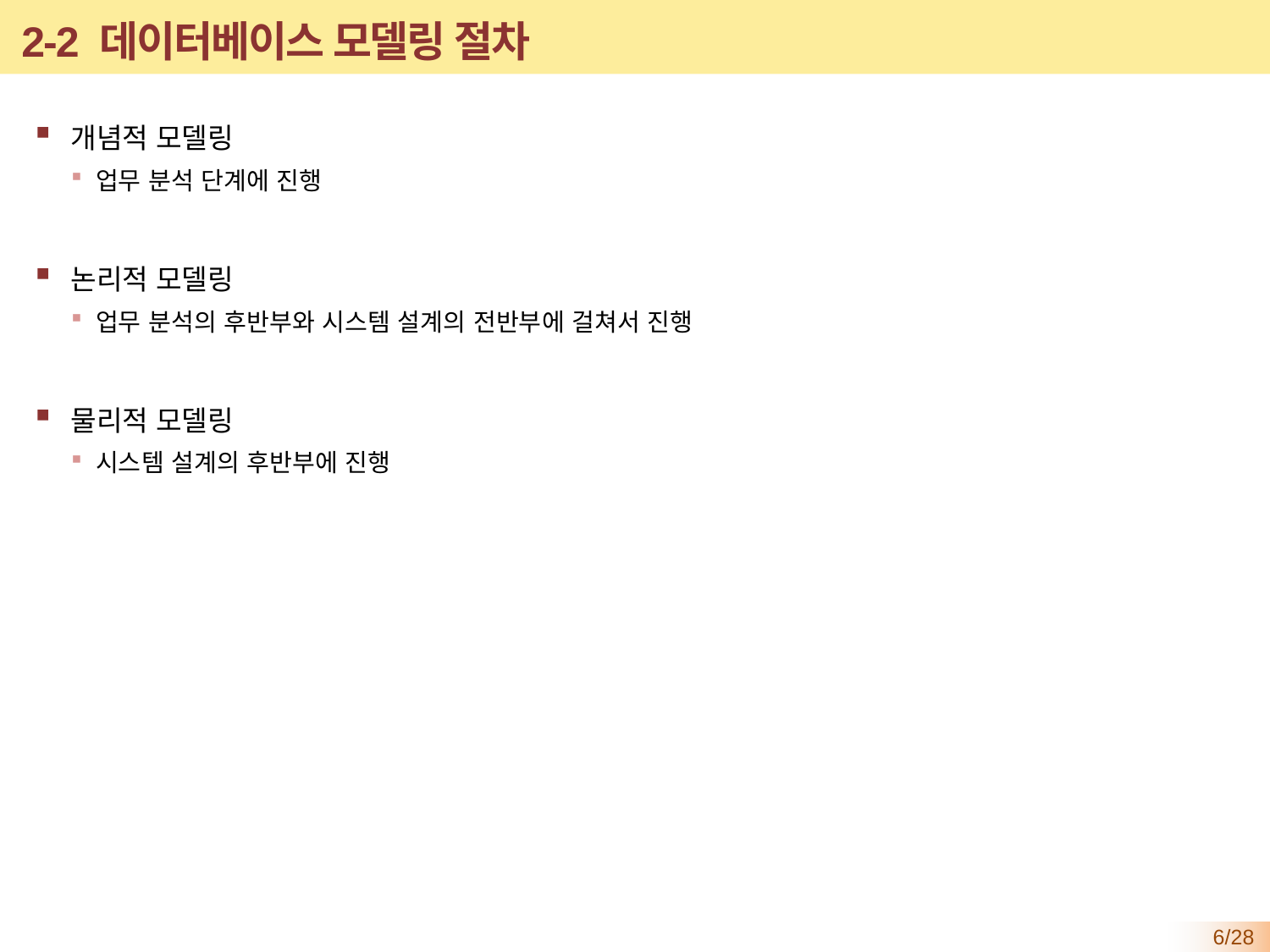

# 2-2 데이터베이스 모델링 절차
개념적 모델링
업무 분석 단계에 진행

논리적 모델링
업무 분석의 후반부와 시스템 설계의 전반부에 걸쳐서 진행

물리적 모델링
시스템 설계의 후반부에 진행